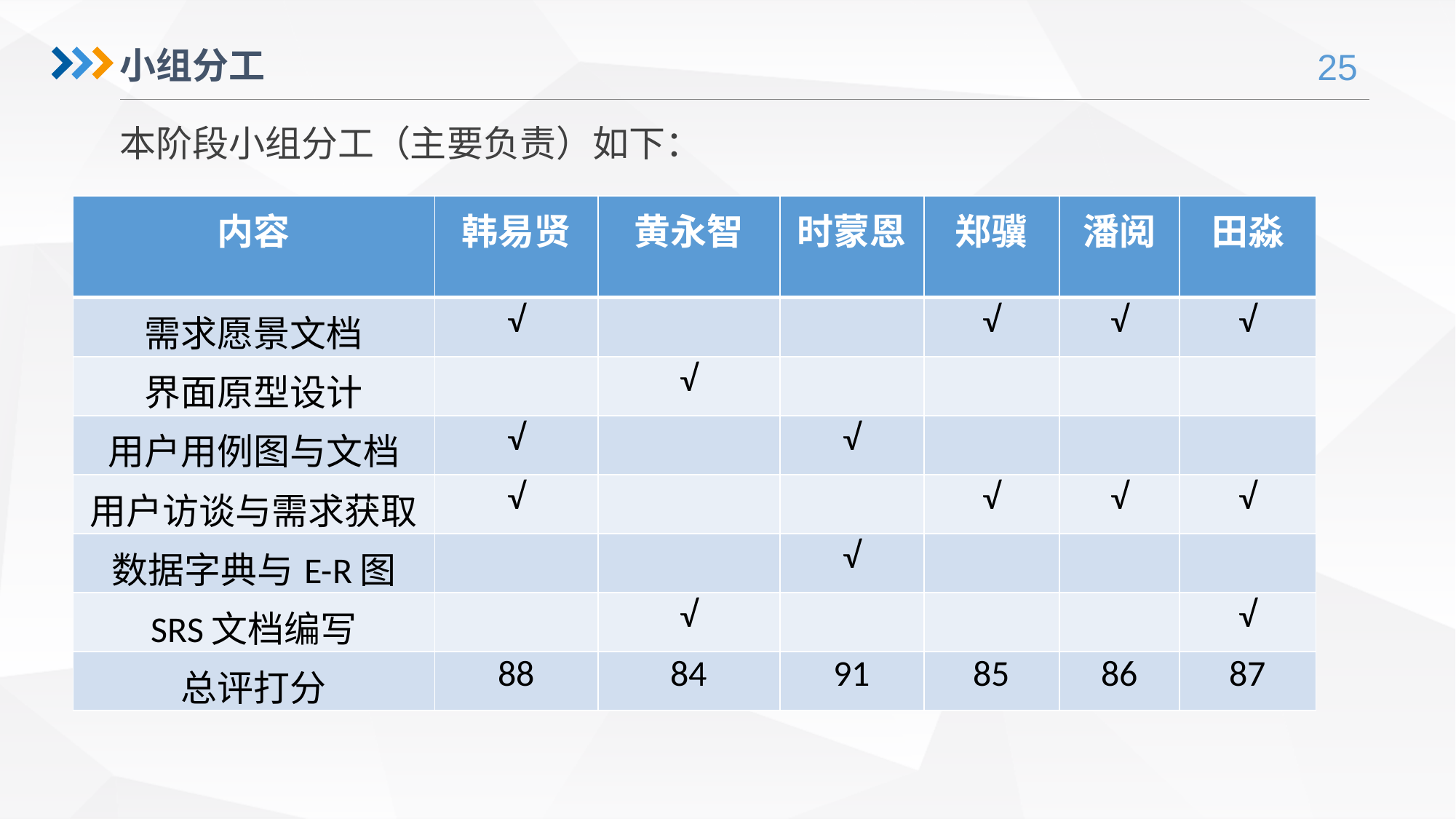

小组分工
本阶段小组分工（主要负责）如下：

| 内容 | 韩易贤 | 黄永智 | 时蒙恩 | 郑骥 | 潘阅 | 田淼 |
| --- | --- | --- | --- | --- | --- | --- |
| 需求愿景文档 | √ |  |  | √ | √ | √ |
| 界面原型设计 |  | √ |  |  |  |  |
| 用户用例图与文档 | √ |  | √ |  |  |  |
| 用户访谈与需求获取 | √ |  |  | √ | √ | √ |
| 数据字典与E-R图 |  |  | √ |  |  |  |
| SRS文档编写 |  | √ |  |  |  | √ |
| 总评打分 | 88 | 84 | 91 | 85 | 86 | 87 |